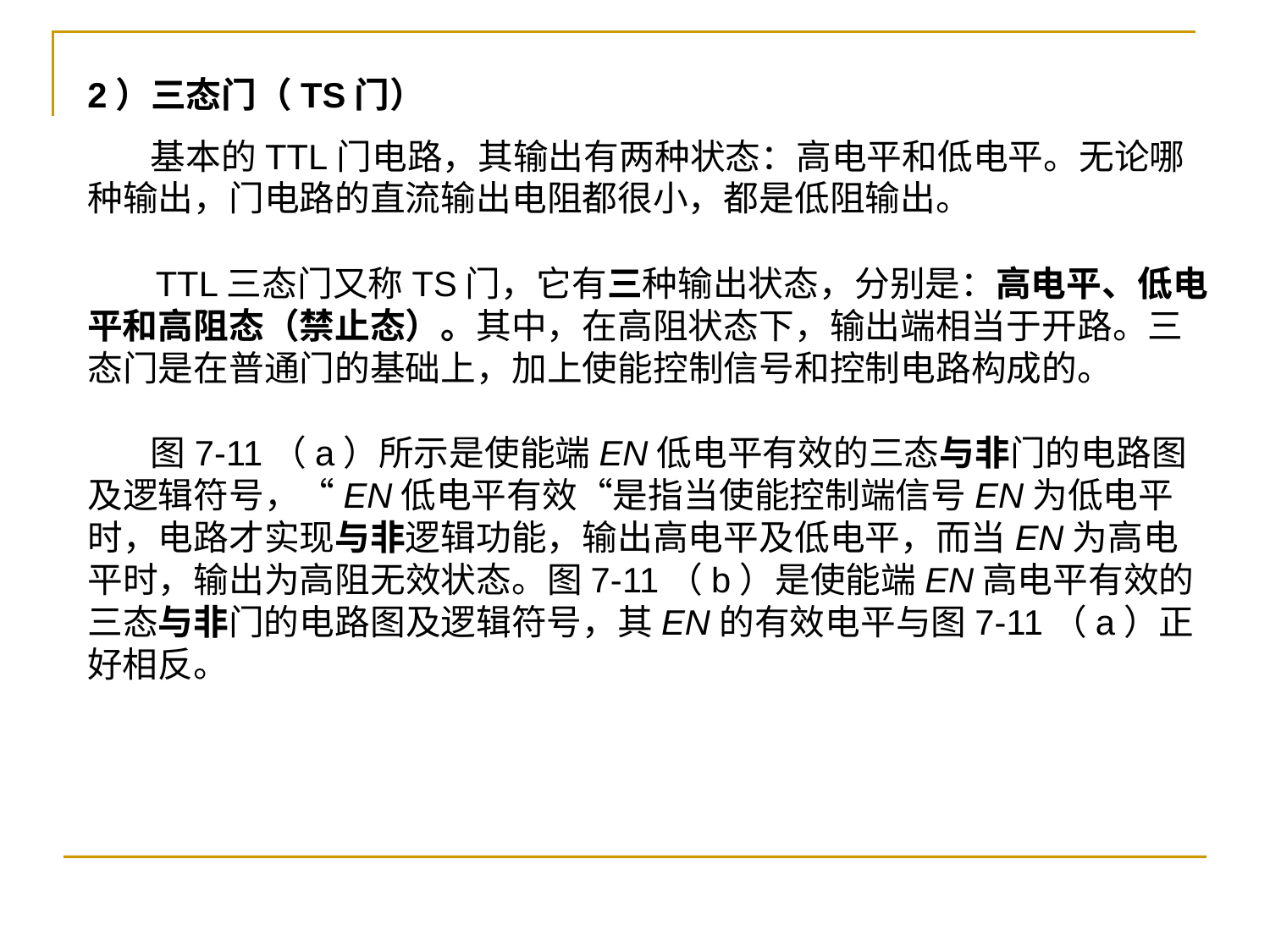

2）三态门（TS门）
       基本的TTL门电路，其输出有两种状态：高电平和低电平。无论哪种输出，门电路的直流输出电阻都很小，都是低阻输出。

       TTL三态门又称TS门，它有三种输出状态，分别是：高电平、低电平和高阻态（禁止态）。其中，在高阻状态下，输出端相当于开路。三态门是在普通门的基础上，加上使能控制信号和控制电路构成的。

       图7-11（a）所示是使能端EN低电平有效的三态与非门的电路图及逻辑符号，“EN低电平有效“是指当使能控制端信号EN为低电平时，电路才实现与非逻辑功能，输出高电平及低电平，而当EN为高电平时，输出为高阻无效状态。图7-11（b）是使能端EN高电平有效的三态与非门的电路图及逻辑符号，其EN的有效电平与图7-11（a）正好相反。